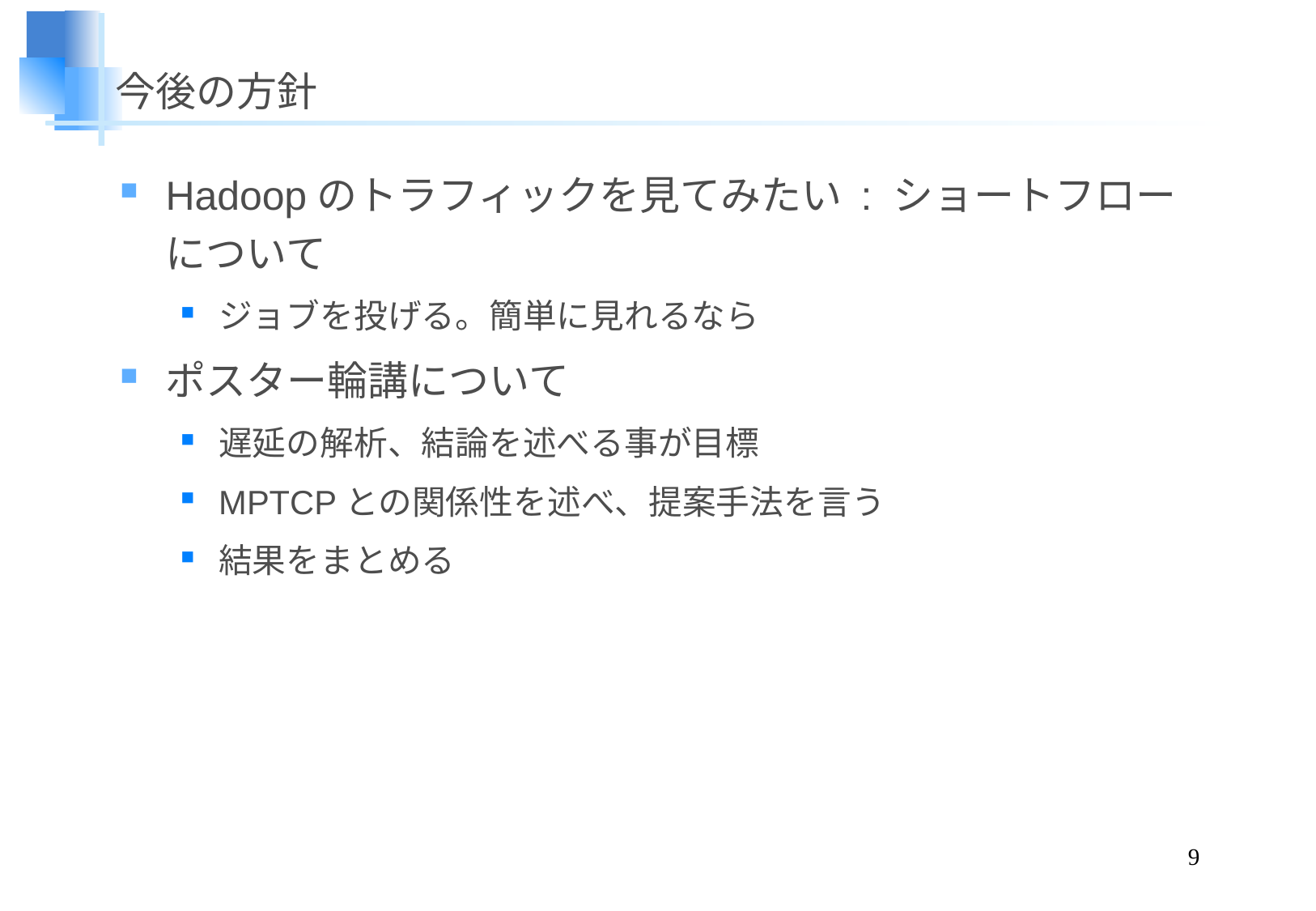

# 今後の方針
Hadoopのトラフィックを見てみたい : ショートフローについて
ジョブを投げる。簡単に見れるなら
ポスター輪講について
遅延の解析、結論を述べる事が目標
MPTCPとの関係性を述べ、提案手法を言う
結果をまとめる

9